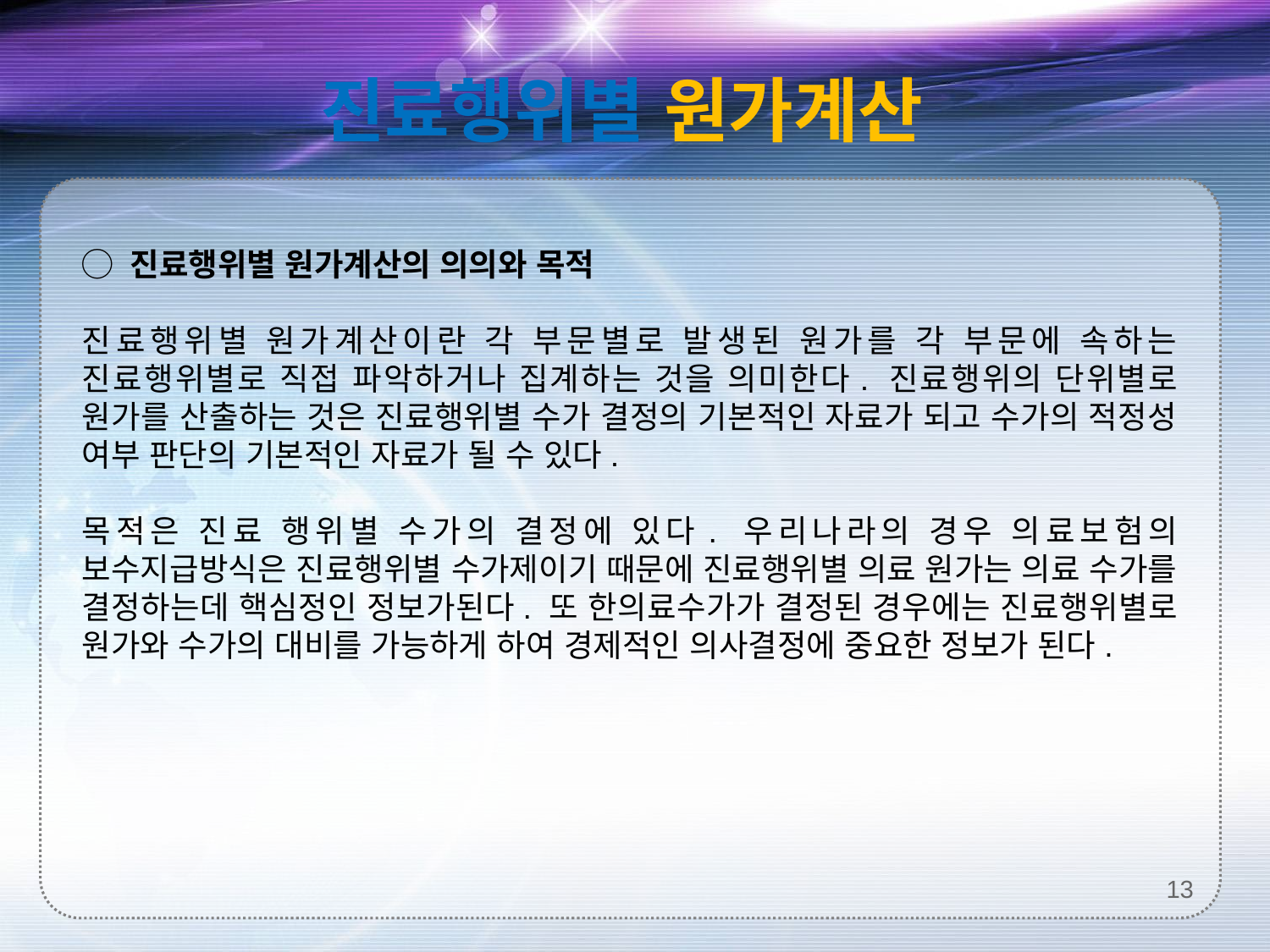

진료행위별 원가계산

◯ 진료행위별 원가계산의 의의와 목적

진료행위별 원가계산이란 각 부문별로 발생된 원가를 각 부문에 속하는 진료행위별로 직접 파악하거나 집계하는 것을 의미한다. 진료행위의 단위별로 원가를 산출하는 것은 진료행위별 수가 결정의 기본적인 자료가 되고 수가의 적정성 여부 판단의 기본적인 자료가 될 수 있다.

목적은 진료 행위별 수가의 결정에 있다. 우리나라의 경우 의료보험의 보수지급방식은 진료행위별 수가제이기 때문에 진료행위별 의료 원가는 의료 수가를 결정하는데 핵심정인 정보가된다. 또 한의료수가가 결정된 경우에는 진료행위별로 원가와 수가의 대비를 가능하게 하여 경제적인 의사결정에 중요한 정보가 된다.

13